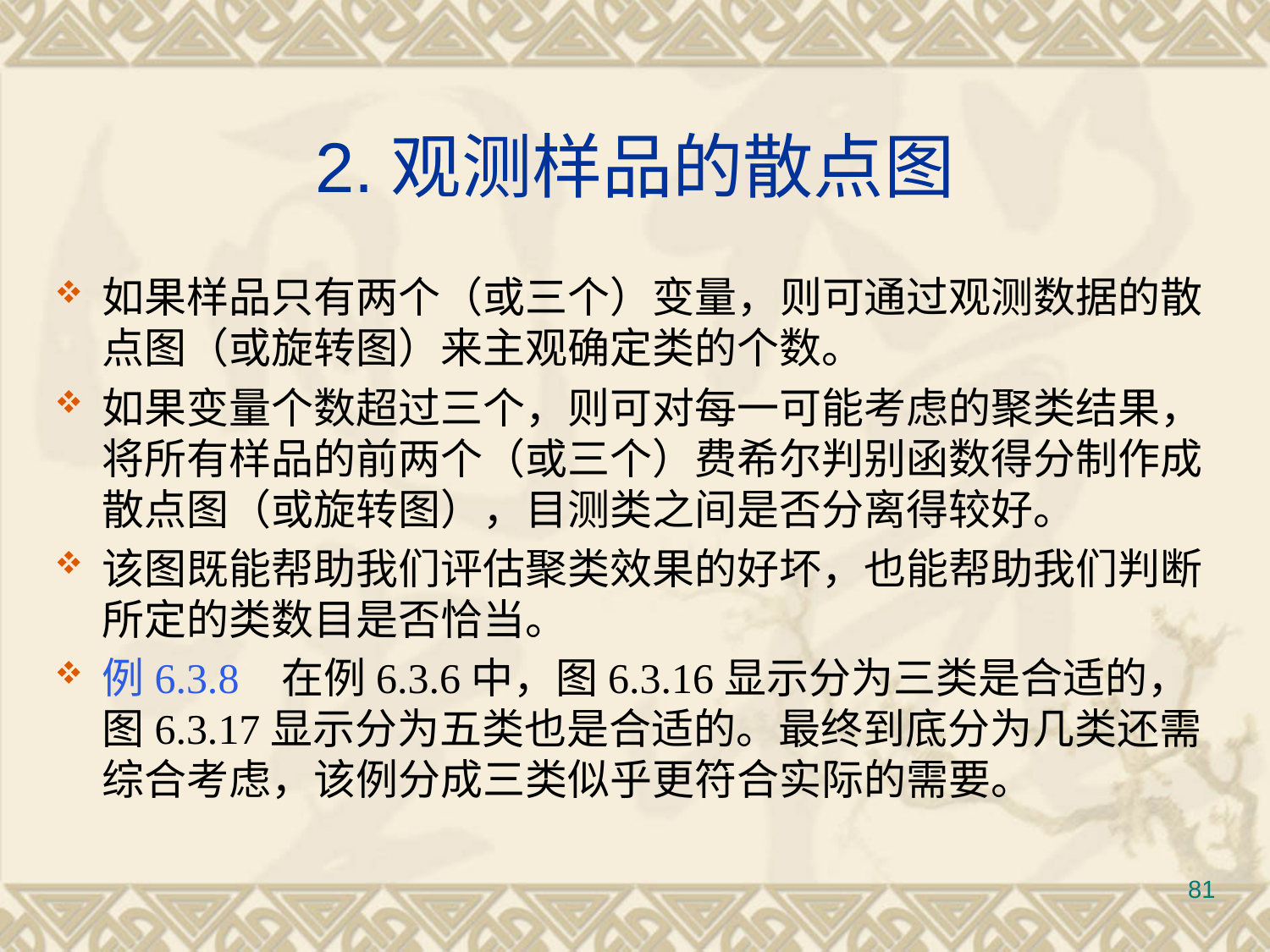

# 2.观测样品的散点图
如果样品只有两个（或三个）变量，则可通过观测数据的散点图（或旋转图）来主观确定类的个数。
如果变量个数超过三个，则可对每一可能考虑的聚类结果，将所有样品的前两个（或三个）费希尔判别函数得分制作成散点图（或旋转图），目测类之间是否分离得较好。
该图既能帮助我们评估聚类效果的好坏，也能帮助我们判断所定的类数目是否恰当。
例6.3.8   在例6.3.6中，图6.3.16显示分为三类是合适的，图6.3.17显示分为五类也是合适的。最终到底分为几类还需综合考虑，该例分成三类似乎更符合实际的需要。
81